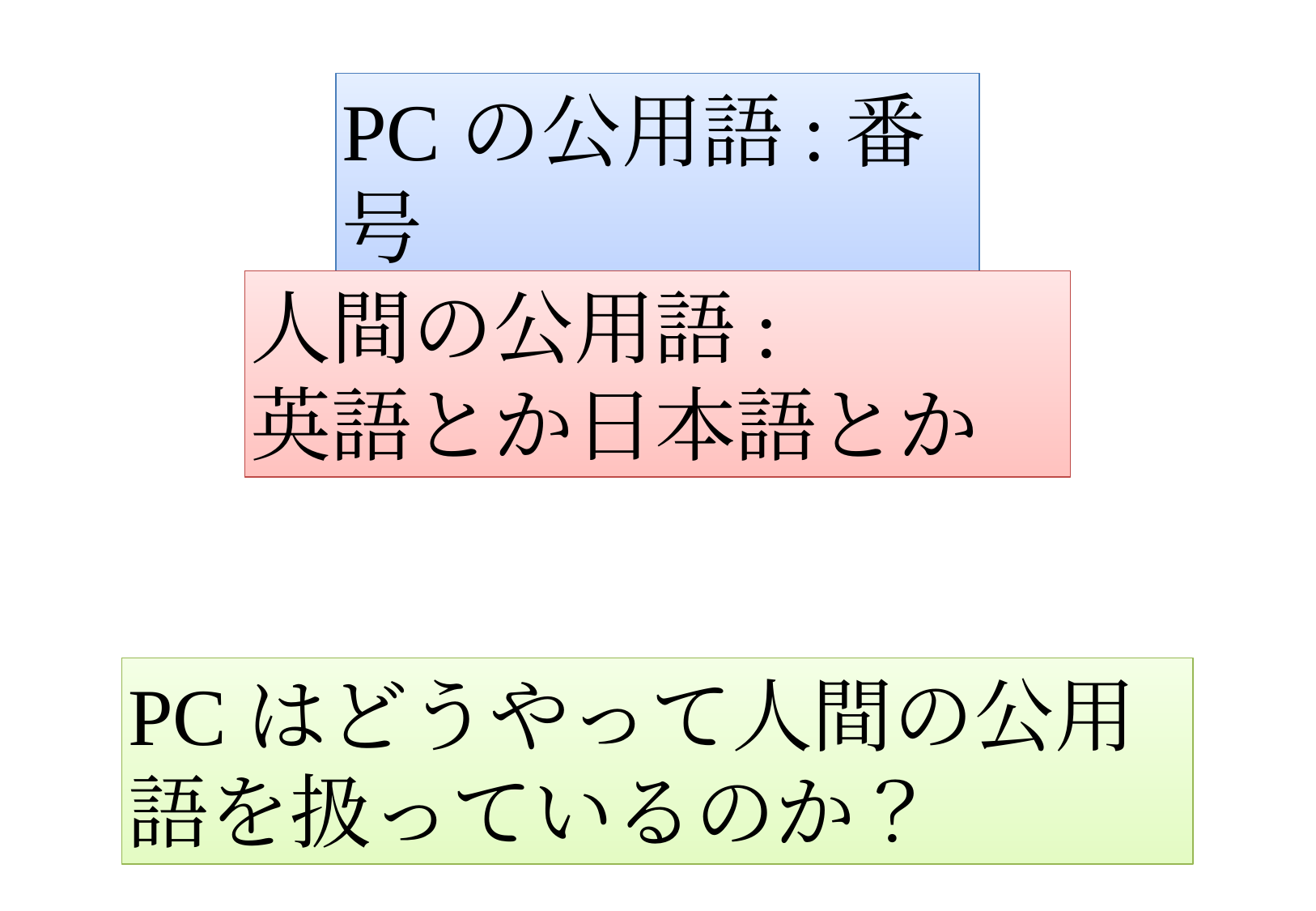

PCの公用語:番号
人間の公用語:
英語とか日本語とか
PCはどうやって人間の公用語を扱っているのか？